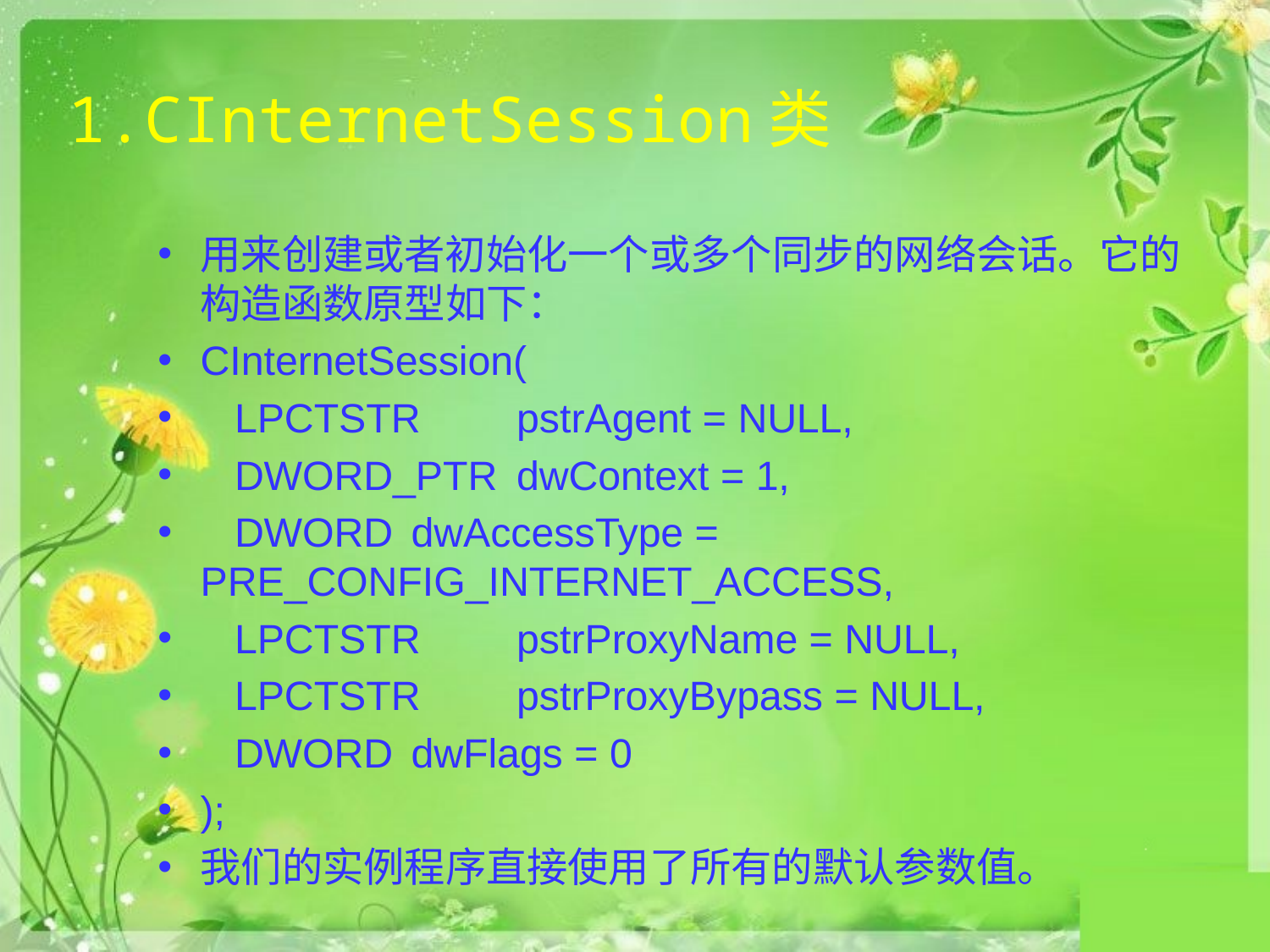

# 1.CInternetSession类
用来创建或者初始化一个或多个同步的网络会话。它的构造函数原型如下：
CInternetSession(
   LPCTSTR 		pstrAgent = NULL,
   DWORD_PTR 	dwContext = 1,
   DWORD 		dwAccessType = PRE_CONFIG_INTERNET_ACCESS,
   LPCTSTR 		pstrProxyName = NULL,
   LPCTSTR 		pstrProxyBypass = NULL,
   DWORD 		dwFlags = 0
);
我们的实例程序直接使用了所有的默认参数值。